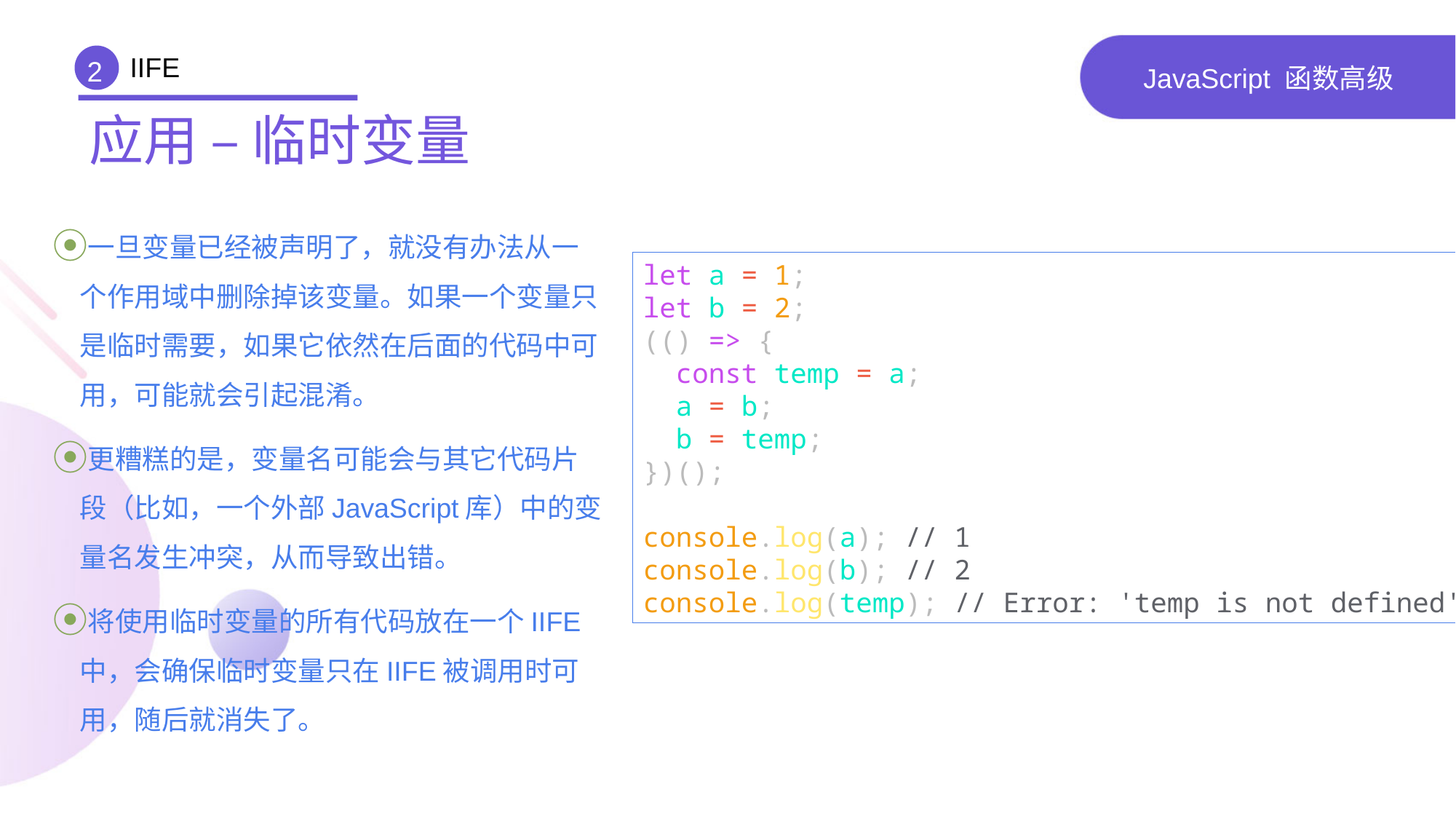

IIFE
2
# JavaScript 函数高级
应用 – 临时变量
一旦变量已经被声明了，就没有办法从一个作用域中删除掉该变量。如果一个变量只是临时需要，如果它依然在后面的代码中可用，可能就会引起混淆。
更糟糕的是，变量名可能会与其它代码片段（比如，一个外部JavaScript库）中的变量名发生冲突，从而导致出错。
将使用临时变量的所有代码放在一个IIFE中，会确保临时变量只在IIFE被调用时可用，随后就消失了。
let a = 1;
let b = 2;
(() => {
  const temp = a;
  a = b;
  b = temp;
})();
console.log(a); // 1
console.log(b); // 2
console.log(temp); // Error: 'temp is not defined'